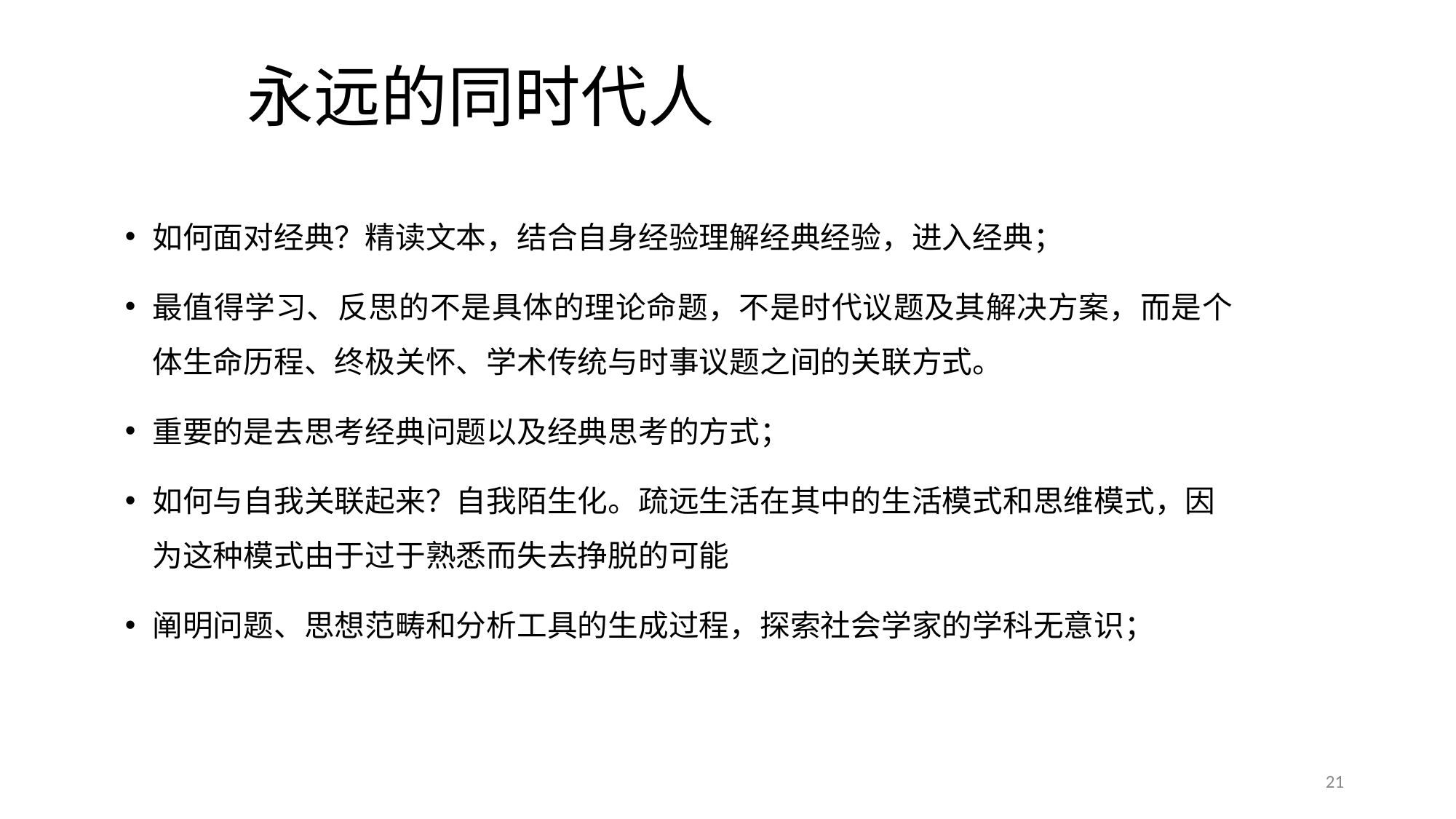

# 永远的同时代人
如何面对经典？精读文本，结合自身经验理解经典经验，进入经典；
最值得学习、反思的不是具体的理论命题，不是时代议题及其解决方案，而是个体生命历程、终极关怀、学术传统与时事议题之间的关联方式。
重要的是去思考经典问题以及经典思考的方式；
如何与自我关联起来？自我陌生化。疏远生活在其中的生活模式和思维模式，因为这种模式由于过于熟悉而失去挣脱的可能
阐明问题、思想范畴和分析工具的生成过程，探索社会学家的学科无意识；

21